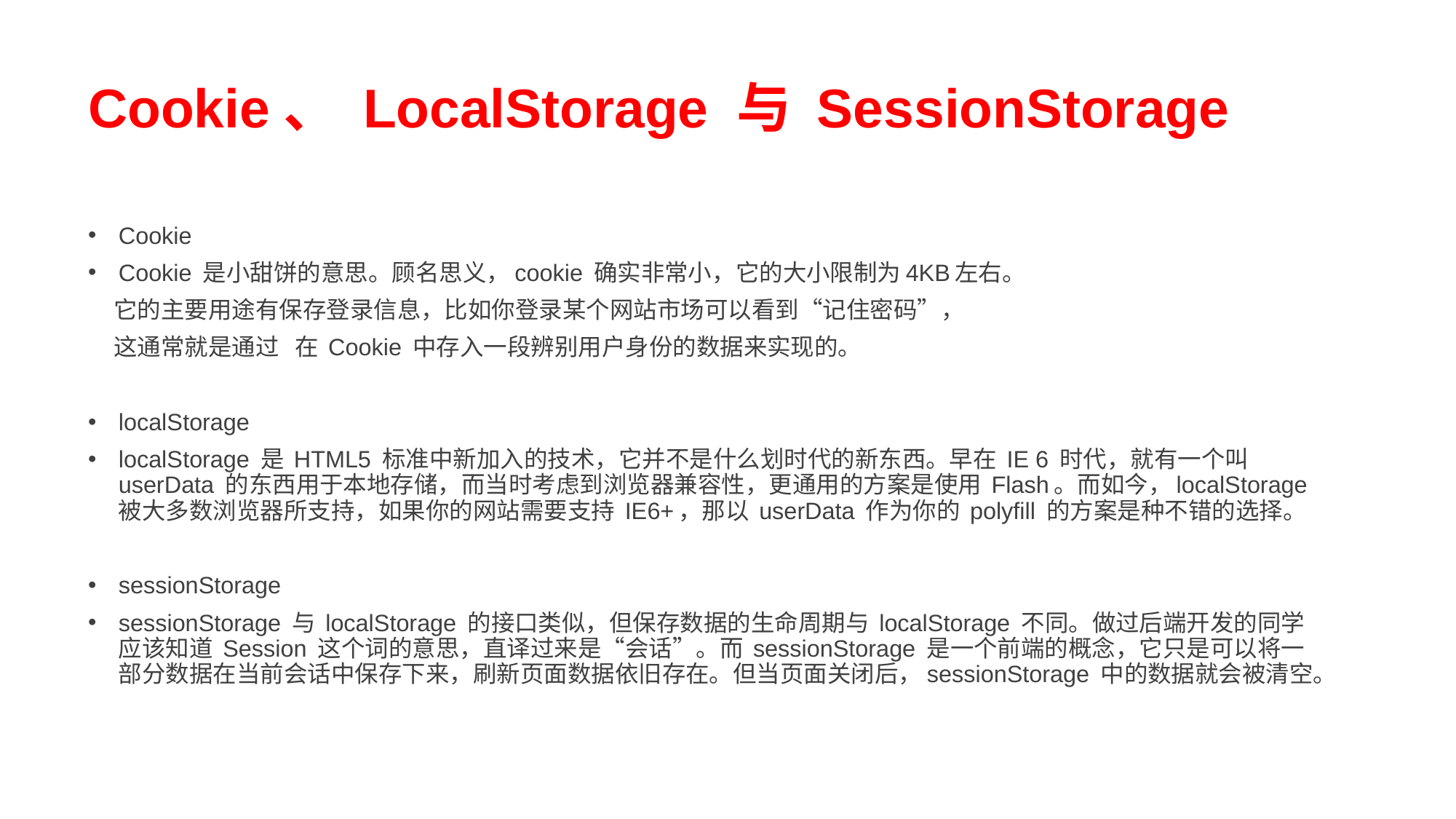

# Cookie、 LocalStorage 与 SessionStorage
Cookie
Cookie 是小甜饼的意思。顾名思义，cookie 确实非常小，它的大小限制为4KB左右。
    它的主要用途有保存登录信息，比如你登录某个网站市场可以看到“记住密码”，
    这通常就是通过   在 Cookie 中存入一段辨别用户身份的数据来实现的。

localStorage
localStorage 是 HTML5 标准中新加入的技术，它并不是什么划时代的新东西。早在 IE 6 时代，就有一个叫 userData 的东西用于本地存储，而当时考虑到浏览器兼容性，更通用的方案是使用 Flash。而如今，localStorage 被大多数浏览器所支持，如果你的网站需要支持 IE6+，那以 userData 作为你的 polyfill 的方案是种不错的选择。

sessionStorage
sessionStorage 与 localStorage 的接口类似，但保存数据的生命周期与 localStorage 不同。做过后端开发的同学应该知道 Session 这个词的意思，直译过来是“会话”。而 sessionStorage 是一个前端的概念，它只是可以将一部分数据在当前会话中保存下来，刷新页面数据依旧存在。但当页面关闭后，sessionStorage 中的数据就会被清空。